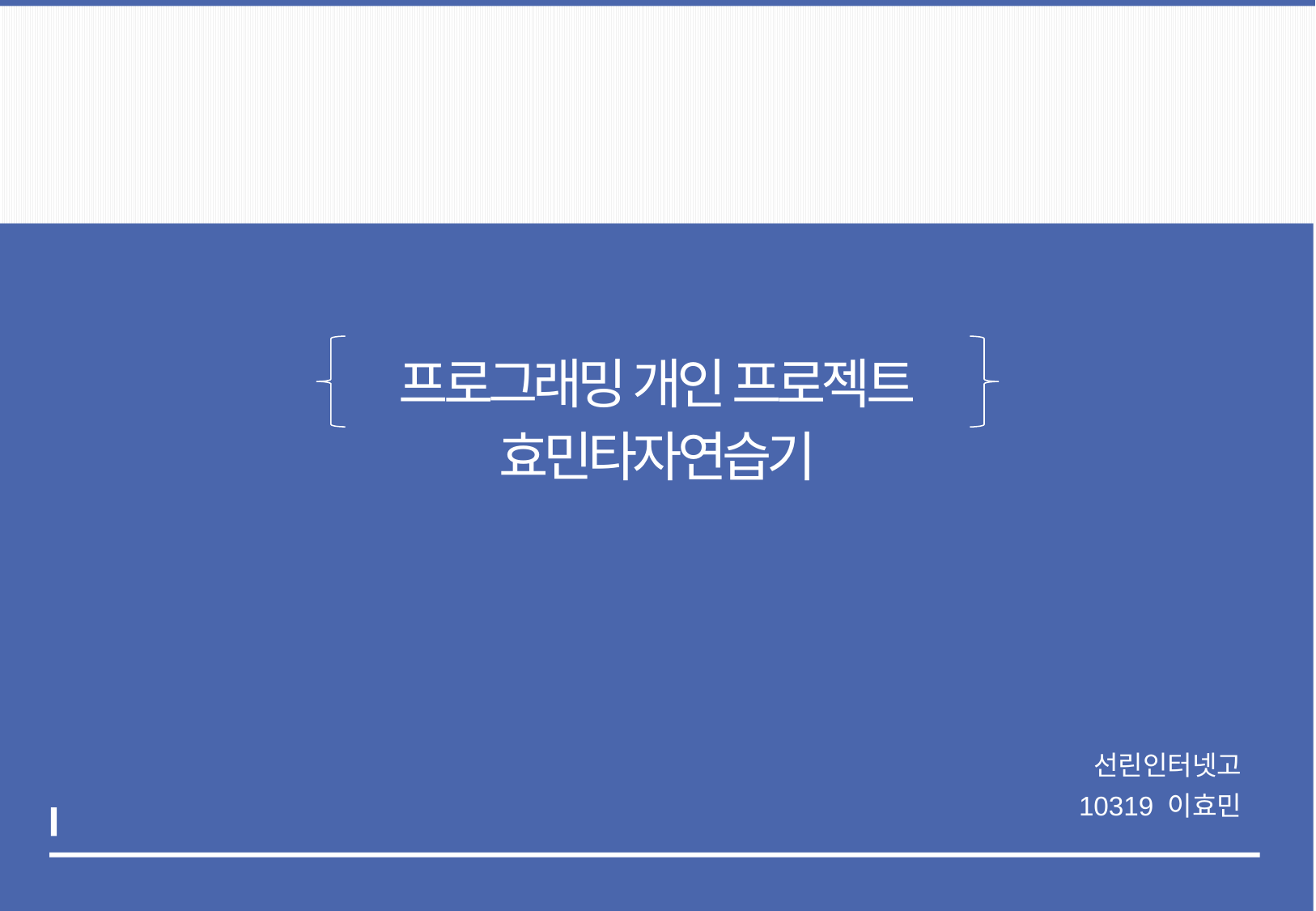

프로그래밍 개인 프로젝트
효민타자연습기
선린인터넷고
10319 이효민